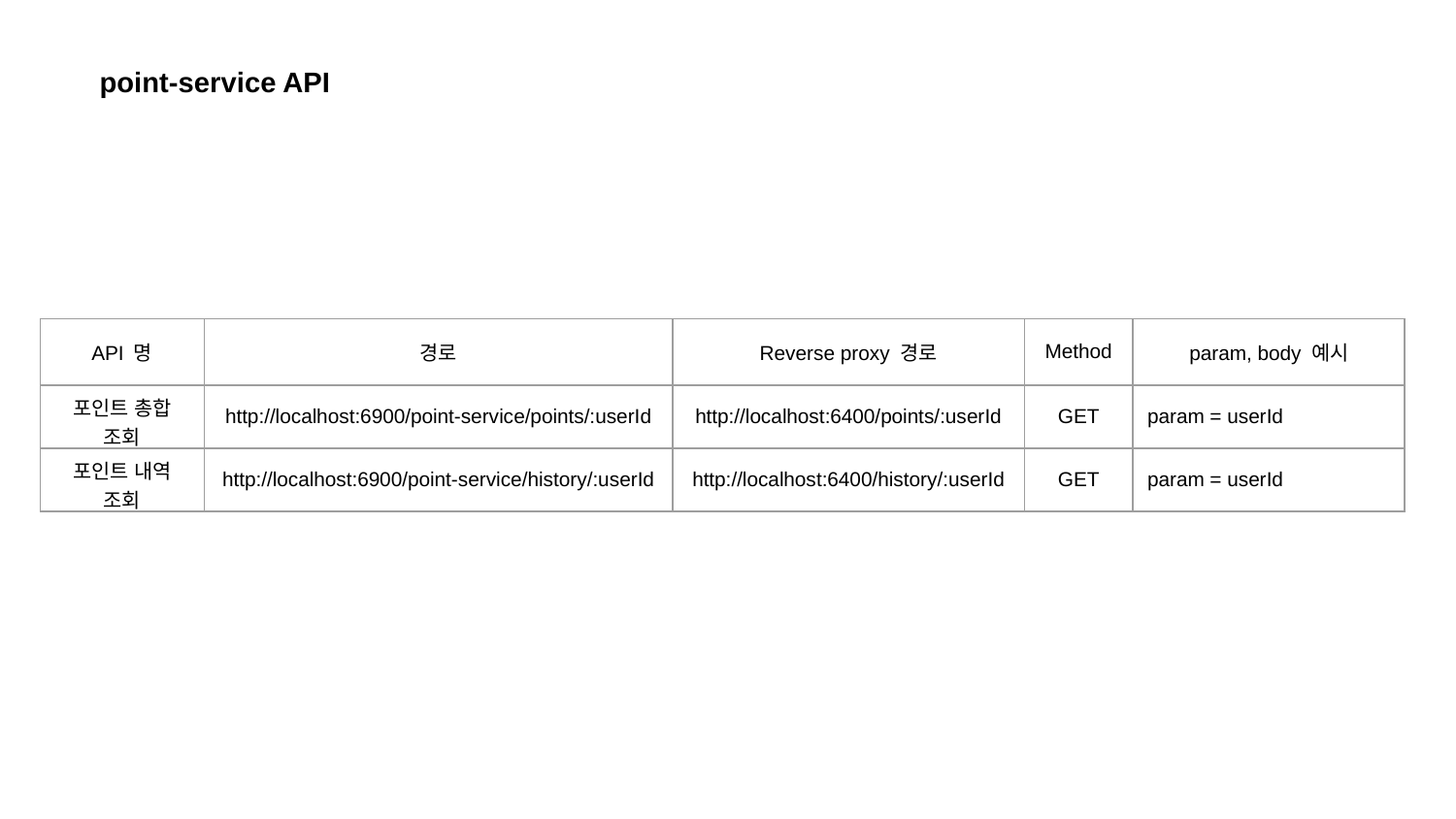

point-service API
| API 명 | 경로 | Reverse proxy 경로 | Method | param, body 예시 |
| --- | --- | --- | --- | --- |
| 포인트 총합 조회 | http://localhost:6900/point-service/points/:userId | http://localhost:6400/points/:userId | GET | param = userId |
| 포인트 내역 조회 | http://localhost:6900/point-service/history/:userId | http://localhost:6400/history/:userId | GET | param = userId |